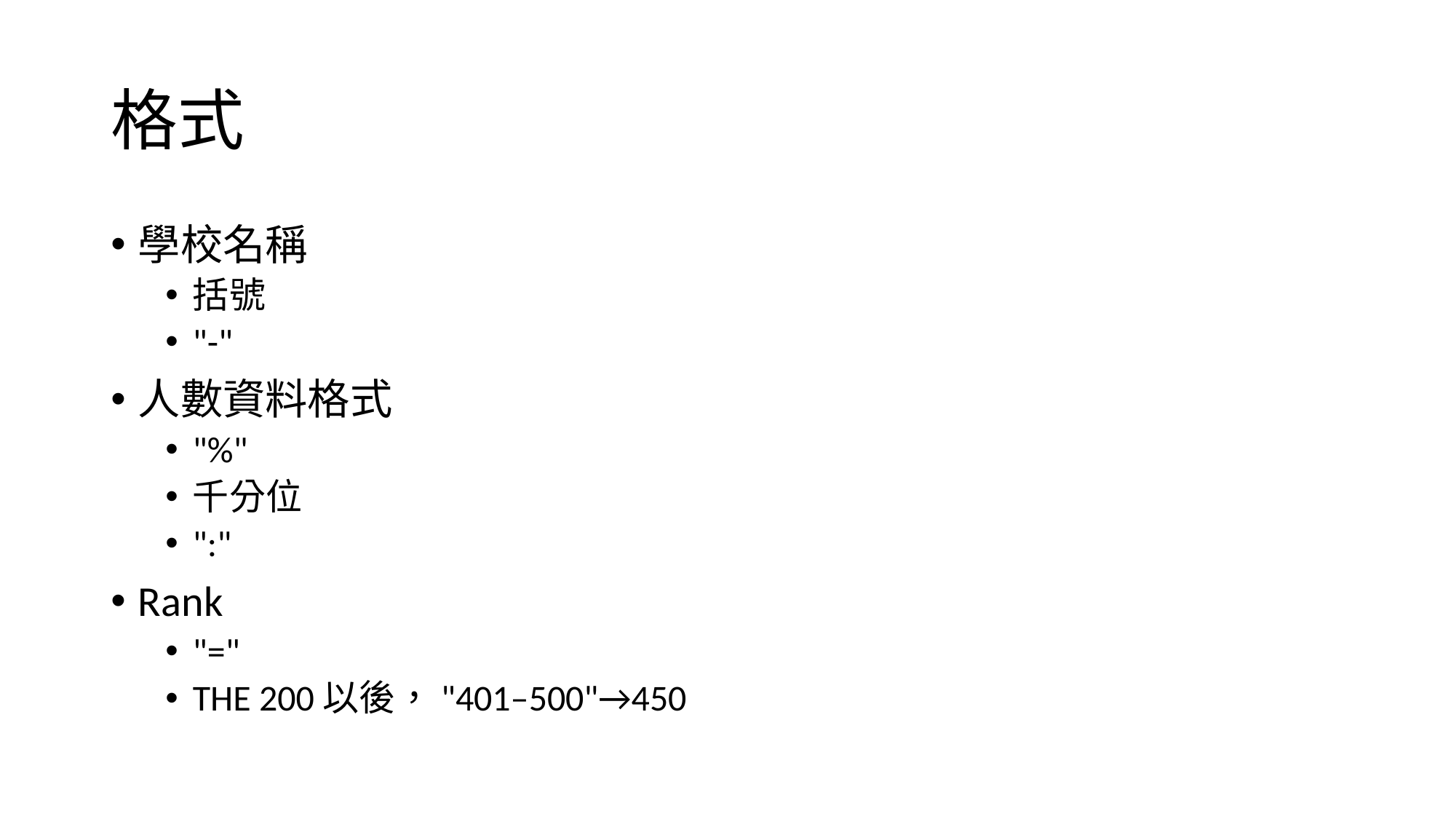

# 格式
學校名稱
括號
"-"
人數資料格式
"%"
千分位
":"
Rank
"="
THE 200以後，"401–500"→450